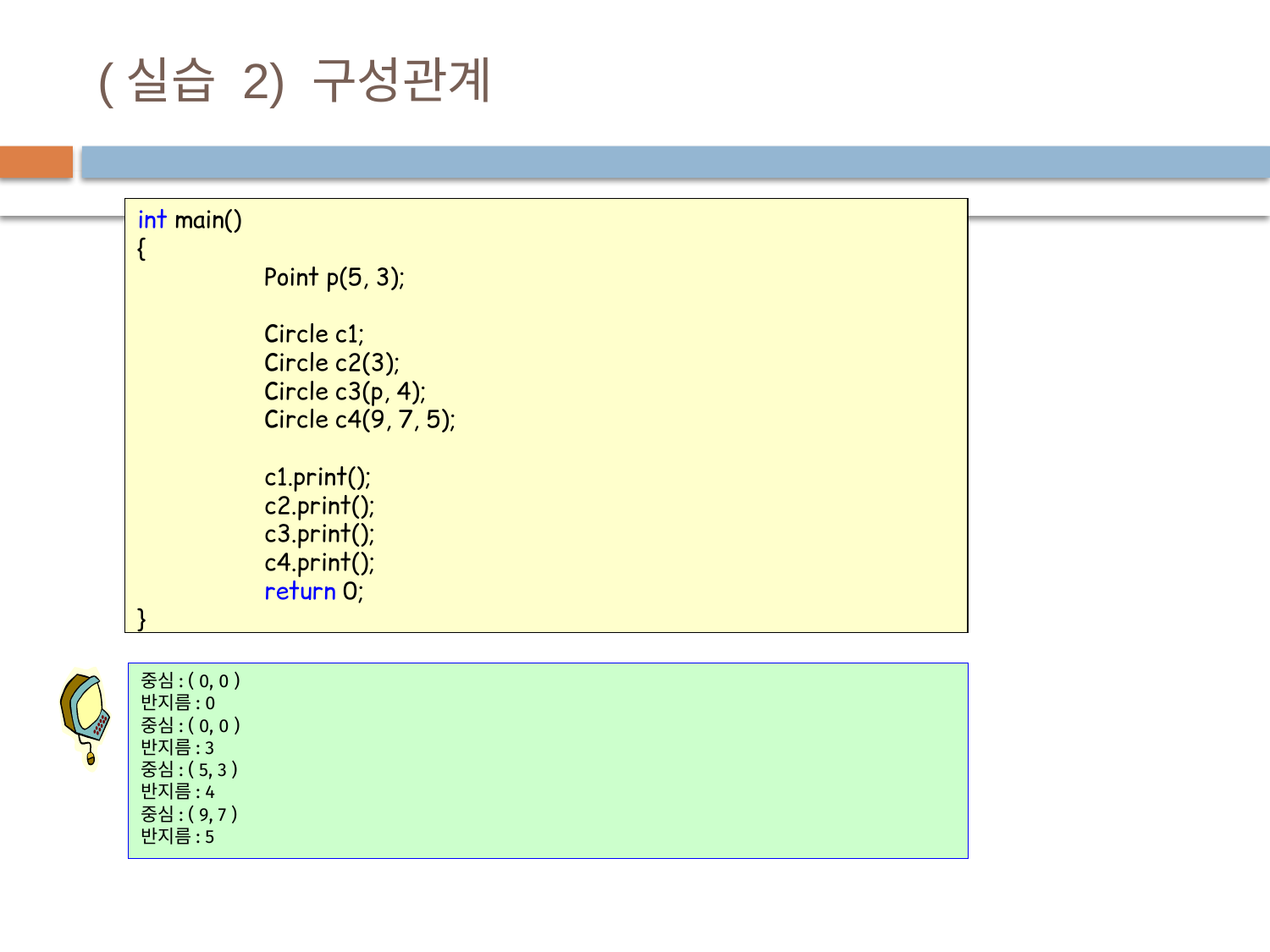

# (실습 2) 구성관계

int main()
{
	Point p(5, 3);

	Circle c1;
	Circle c2(3);
	Circle c3(p, 4);
	Circle c4(9, 7, 5);

	c1.print();
	c2.print();
	c3.print();
	c4.print();
	return 0;
}
중심: ( 0, 0 )
반지름: 0
중심: ( 0, 0 )
반지름: 3
중심: ( 5, 3 )
반지름: 4
중심: ( 9, 7 )
반지름: 5